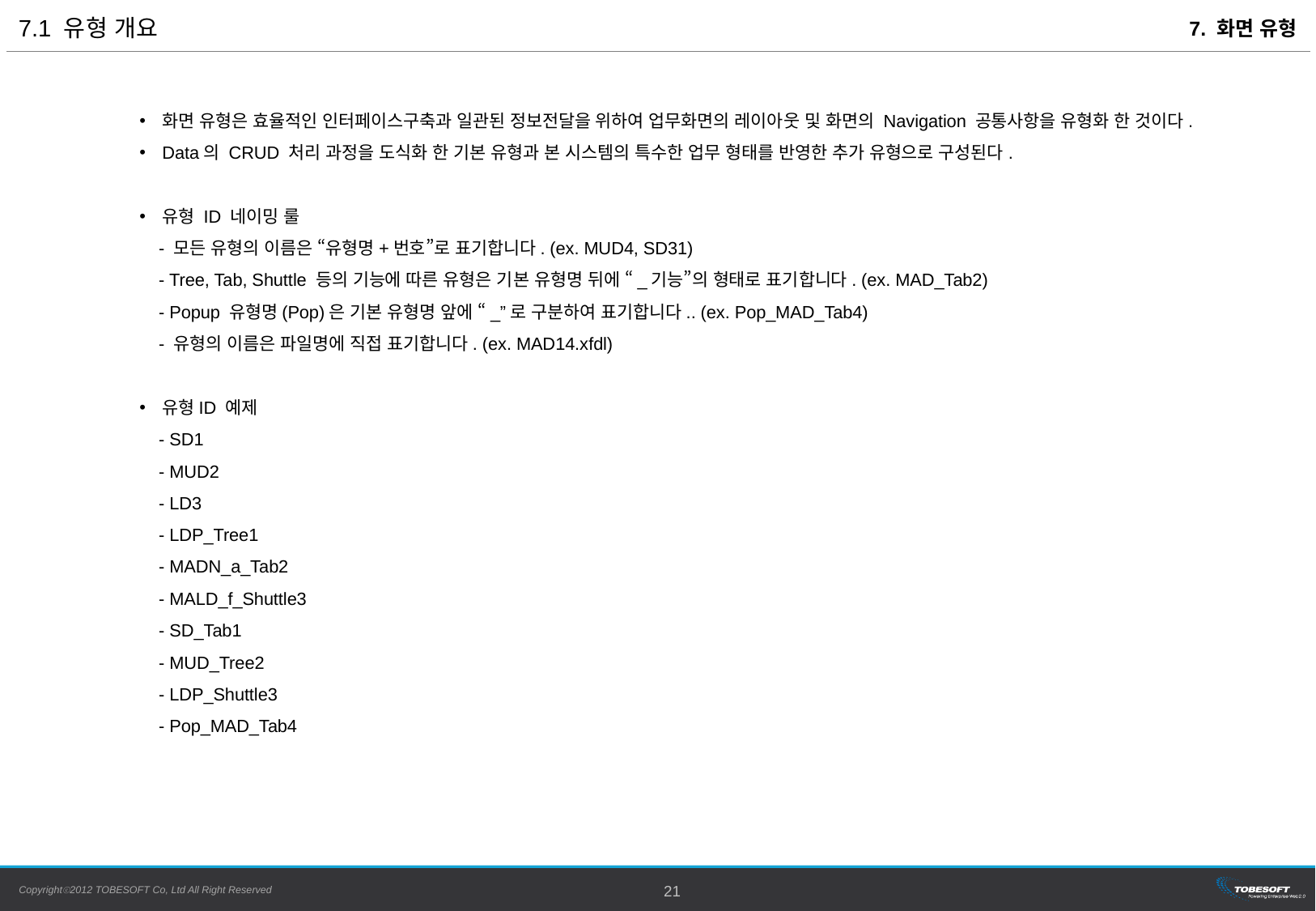

7.1 유형 개요
7. 화면 유형
화면 유형은 효율적인 인터페이스구축과 일관된 정보전달을 위하여 업무화면의 레이아웃 및 화면의 Navigation 공통사항을 유형화 한 것이다.
Data의 CRUD 처리 과정을 도식화 한 기본 유형과 본 시스템의 특수한 업무 형태를 반영한 추가 유형으로 구성된다.

유형 ID 네이밍 룰
    - 모든 유형의 이름은 “유형명+번호”로 표기합니다. (ex. MUD4, SD31)
    - Tree, Tab, Shuttle 등의 기능에 따른 유형은 기본 유형명 뒤에 “_기능”의 형태로 표기합니다. (ex. MAD_Tab2)
    - Popup 유형명(Pop)은 기본 유형명 앞에 “_”로 구분하여 표기합니다.. (ex. Pop_MAD_Tab4)
    - 유형의 이름은 파일명에 직접 표기합니다. (ex. MAD14.xfdl)

유형ID 예제
    - SD1
    - MUD2
    - LD3
    - LDP_Tree1
    - MADN_a_Tab2
    - MALD_f_Shuttle3
    - SD_Tab1
    - MUD_Tree2
    - LDP_Shuttle3
    - Pop_MAD_Tab4